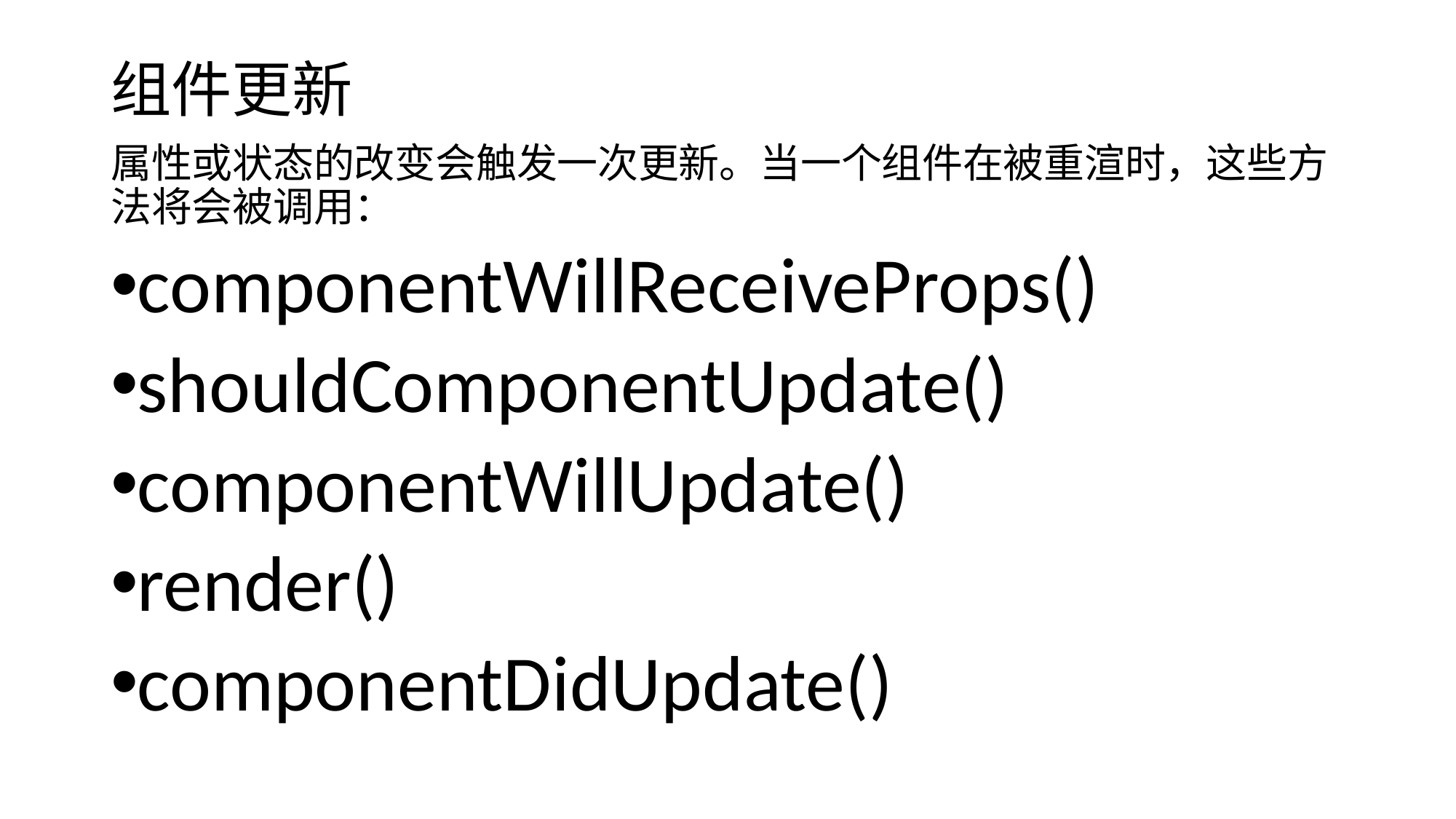

# 组件更新
属性或状态的改变会触发一次更新。当一个组件在被重渲时，这些方法将会被调用：
componentWillReceiveProps()
shouldComponentUpdate()
componentWillUpdate()
render()
componentDidUpdate()